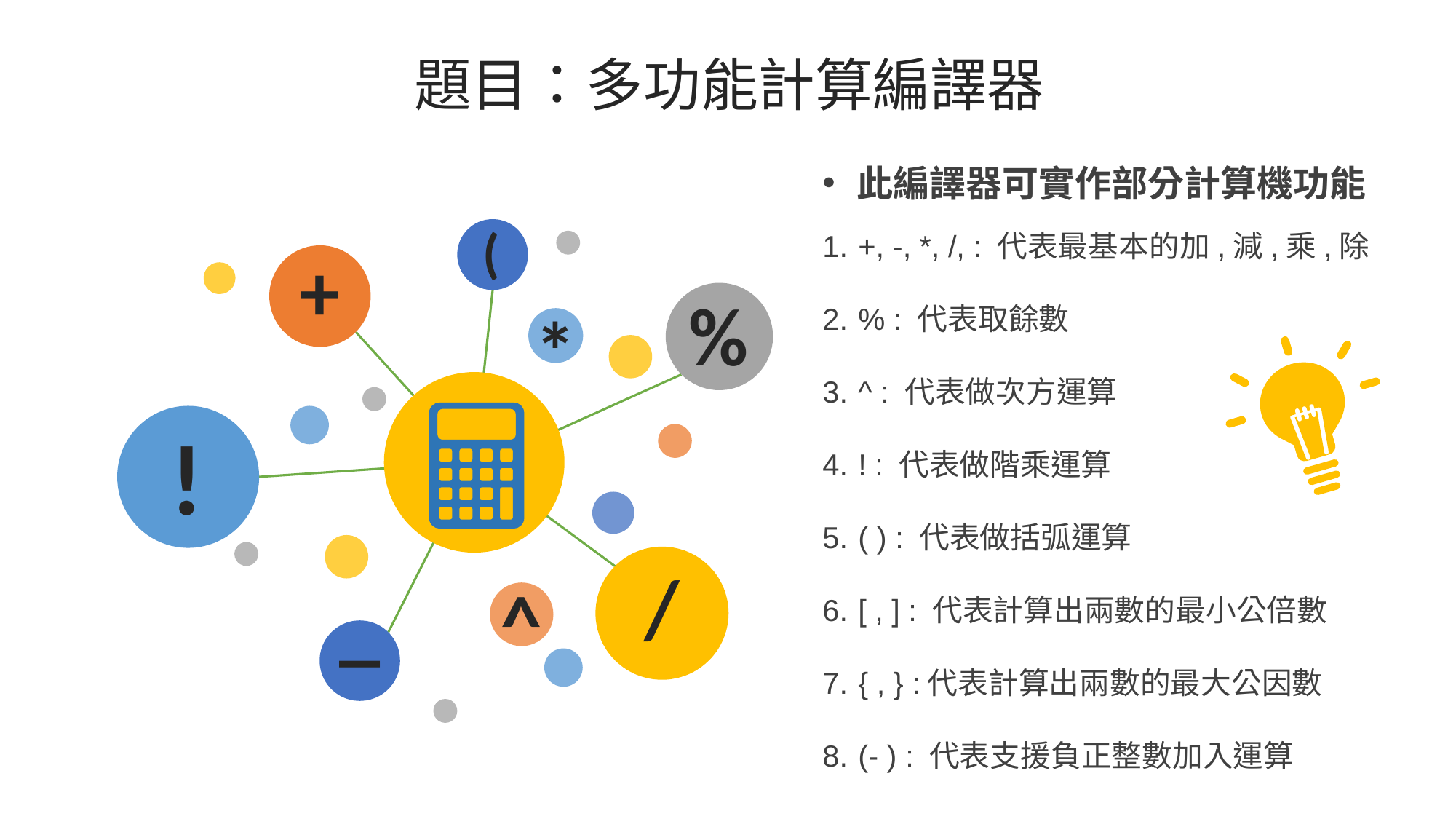

題目：多功能計算編譯器
此編譯器可實作部分計算機功能
(

 +, -, *, /, : 代表最基本的加,減,乘,除

 % : 代表取餘數

 ^ : 代表做次方運算

 ! : 代表做階乘運算

 ( ) : 代表做括弧運算

 [ , ] : 代表計算出兩數的最小公倍數

 { , } :代表計算出兩數的最大公因數

 (- ) : 代表支援負正整數加入運算

+
%
*

!
/
^
_